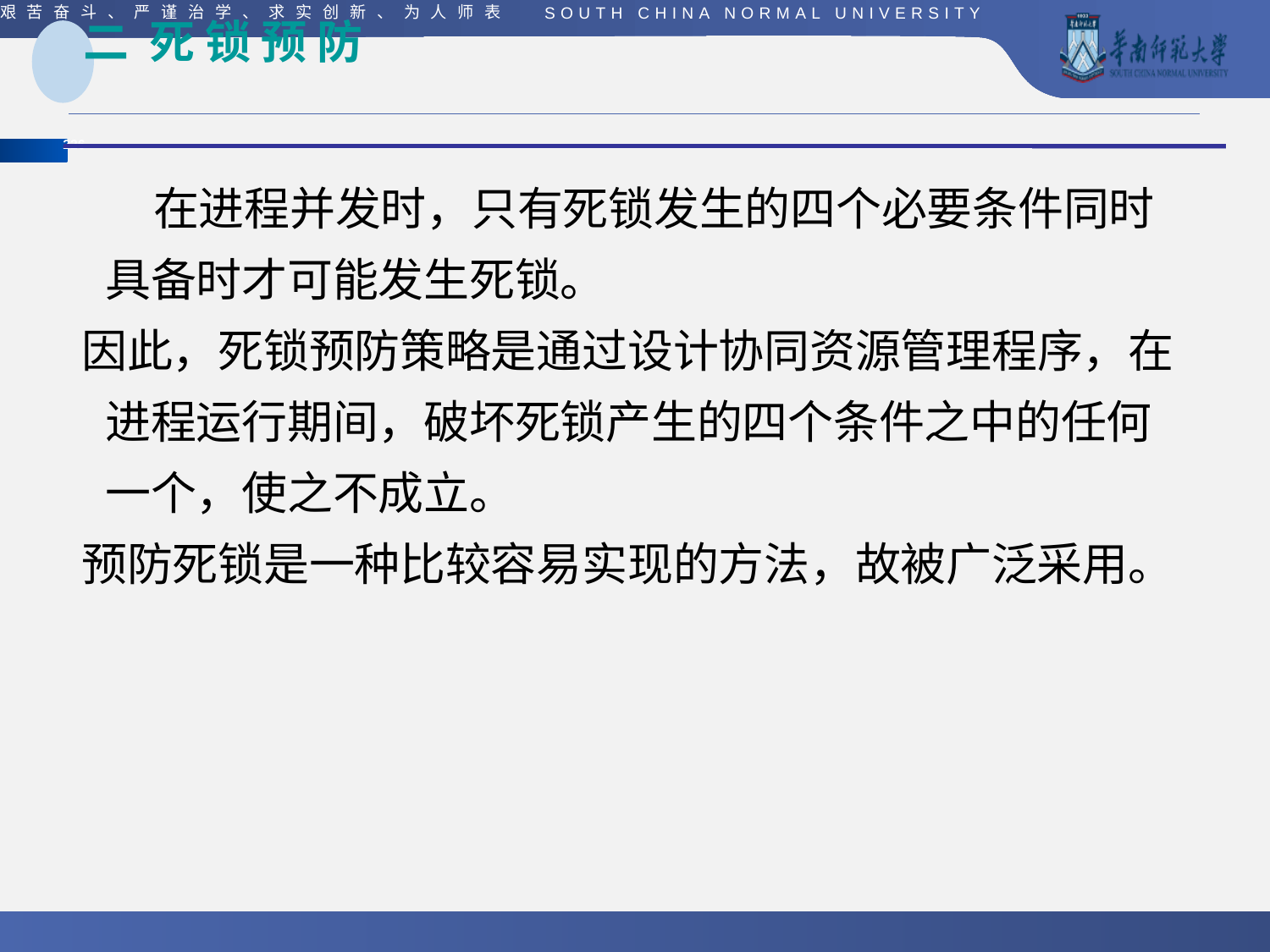

# 二  死 锁 预 防
      在进程并发时，只有死锁发生的四个必要条件同时具备时才可能发生死锁。
因此，死锁预防策略是通过设计协同资源管理程序，在进程运行期间，破坏死锁产生的四个条件之中的任何一个，使之不成立。
预防死锁是一种比较容易实现的方法，故被广泛采用。

226